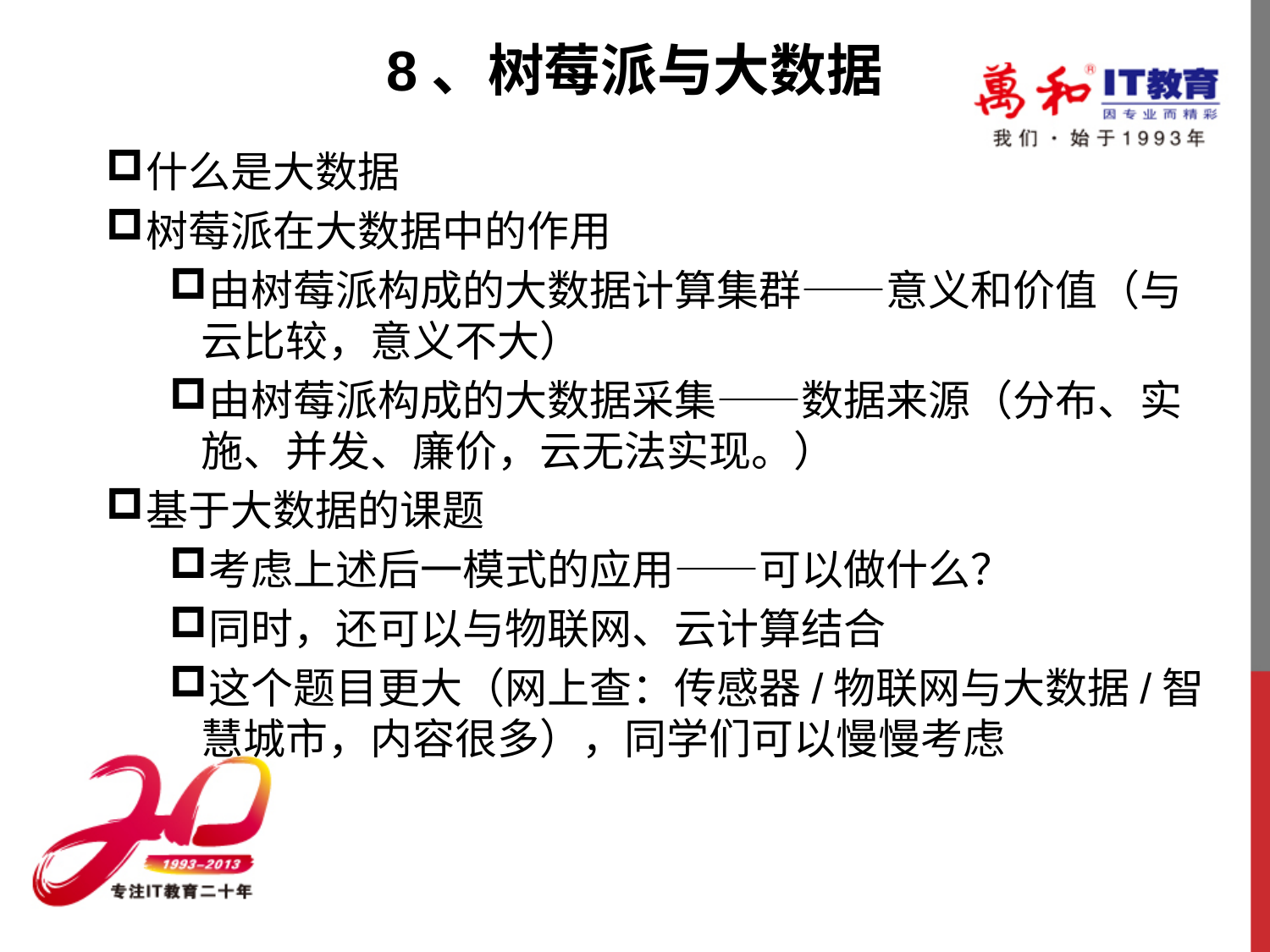

# 8、树莓派与大数据
什么是大数据
树莓派在大数据中的作用
由树莓派构成的大数据计算集群——意义和价值（与云比较，意义不大）
由树莓派构成的大数据采集——数据来源（分布、实施、并发、廉价，云无法实现。）
基于大数据的课题
考虑上述后一模式的应用——可以做什么？
同时，还可以与物联网、云计算结合
这个题目更大（网上查：传感器/物联网与大数据/智慧城市，内容很多），同学们可以慢慢考虑